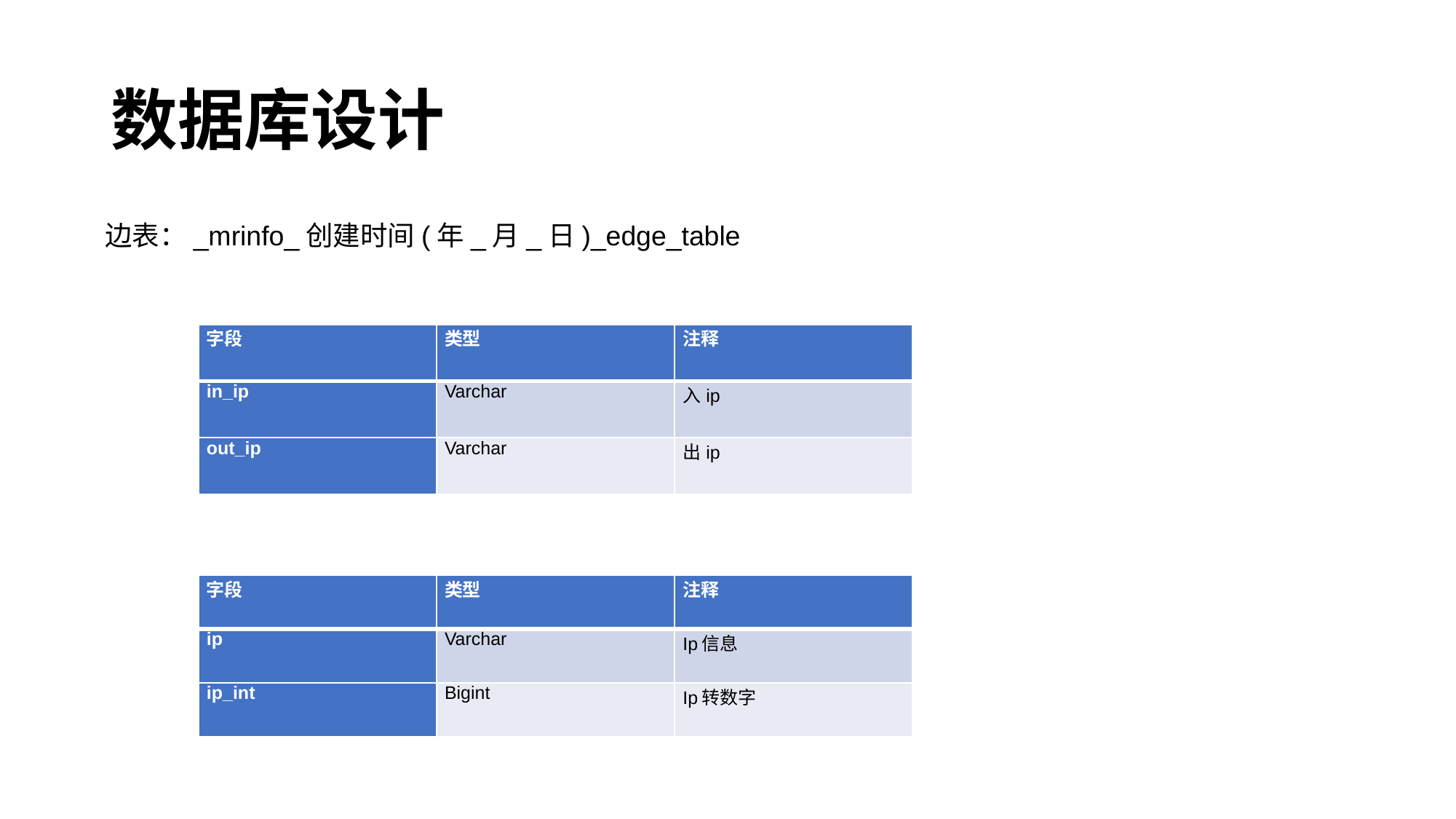

# 数据库设计
边表：_mrinfo_创建时间(年_月_日)_edge_table
| 字段 | 类型 | 注释 |
| --- | --- | --- |
| in\_ip | Varchar | 入ip |
| out\_ip | Varchar | 出ip |
| 字段 | 类型 | 注释 |
| --- | --- | --- |
| ip | Varchar | Ip信息 |
| ip\_int | Bigint | Ip转数字 |